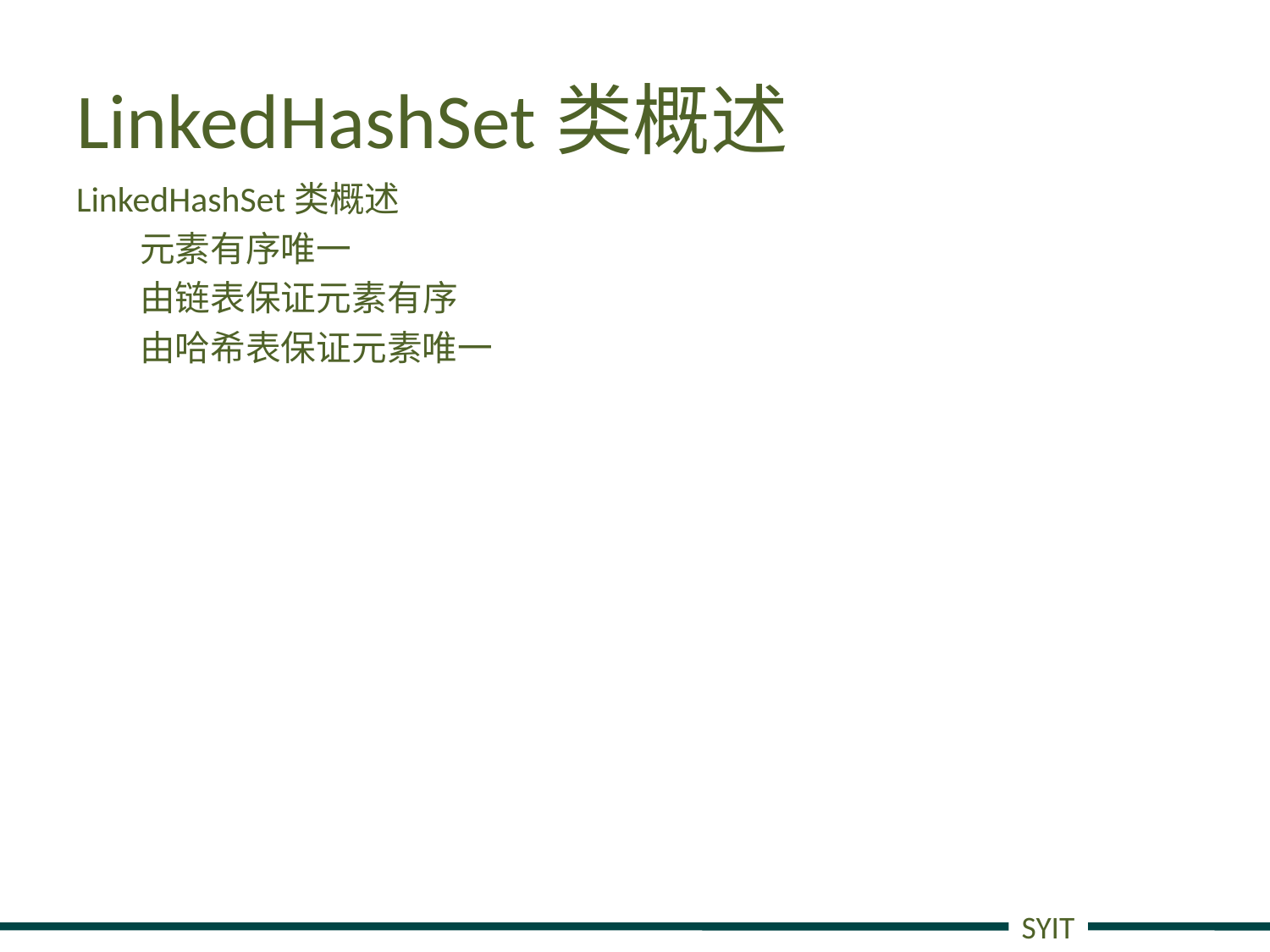

# LinkedHashSet类概述
LinkedHashSet类概述
元素有序唯一
由链表保证元素有序
由哈希表保证元素唯一
SYIT